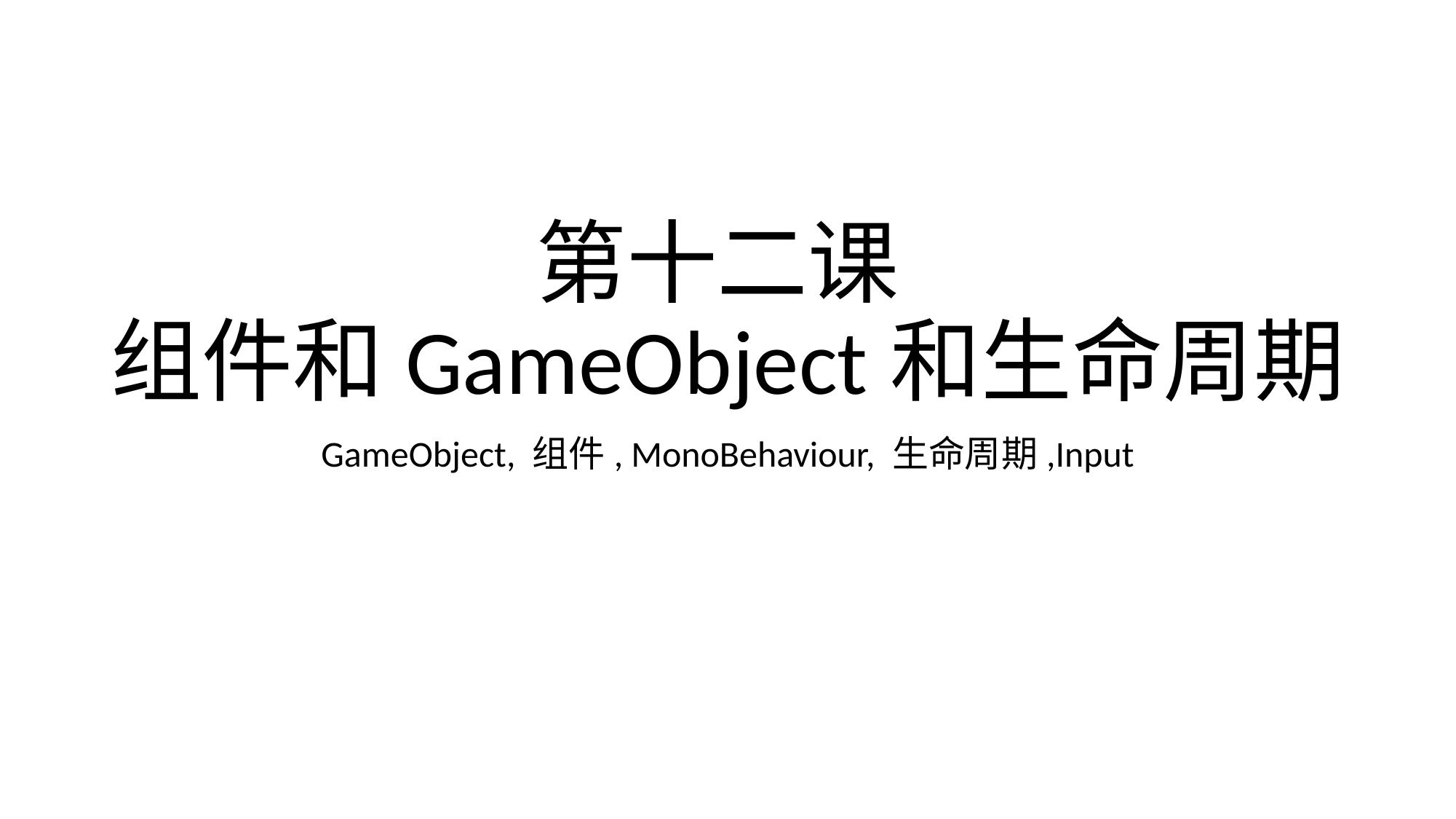

# 第十二课 组件和GameObject和生命周期
GameObject, 组件, MonoBehaviour, 生命周期,Input